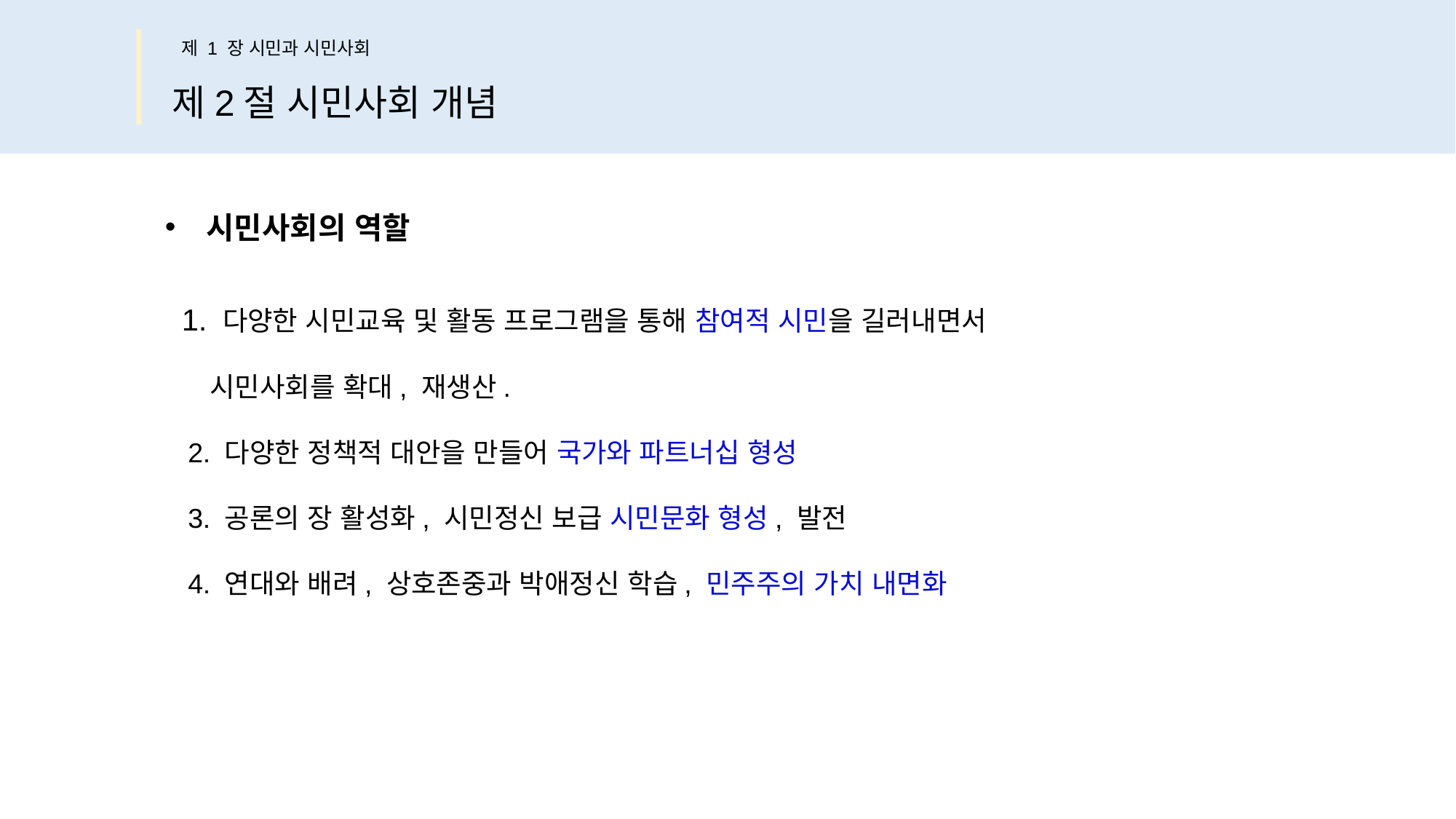

제 1 장 시민과 시민사회
제2절 시민사회 개념
시민사회의 역할

  1. 다양한 시민교육 및 활동 프로그램을 통해 참여적 시민을 길러내면서
     시민사회를 확대, 재생산.
   2. 다양한 정책적 대안을 만들어 국가와 파트너십 형성
   3. 공론의 장 활성화, 시민정신 보급 시민문화 형성, 발전
   4. 연대와 배려, 상호존중과 박애정신 학습, 민주주의 가치 내면화